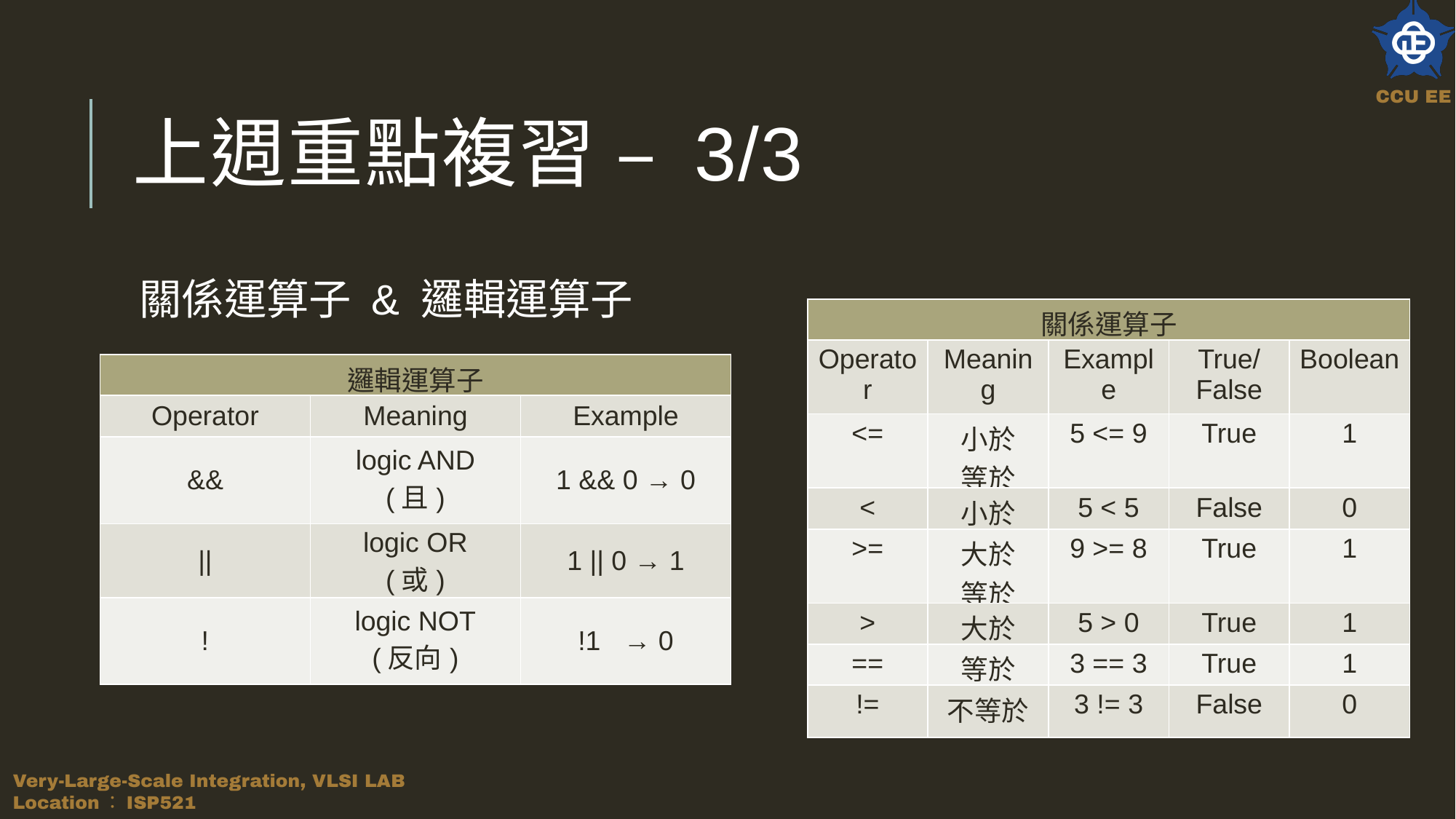

# 上週重點複習 – 3/3
關係運算子 & 邏輯運算子
| 關係運算子 |  |  |  |  |
| --- | --- | --- | --- | --- |
| Operator | Meaning | Example | True/ False | Boolean |
| <= | 小於 等於 | 5 <= 9 | True | 1 |
| < | 小於 | 5 < 5 | False | 0 |
| >= | 大於 等於 | 9 >= 8 | True | 1 |
| > | 大於 | 5 > 0 | True | 1 |
| == | 等於 | 3 == 3 | True | 1 |
| != | 不等於 | 3 != 3 | False | 0 |
| 邏輯運算子 |  |  |
| --- | --- | --- |
| Operator | Meaning | Example |
| && | logic AND (且) | 1 && 0 → 0 |
| || | logic OR (或) | 1 || 0 → 1 |
| ! | logic NOT (反向) | !1 → 0 |